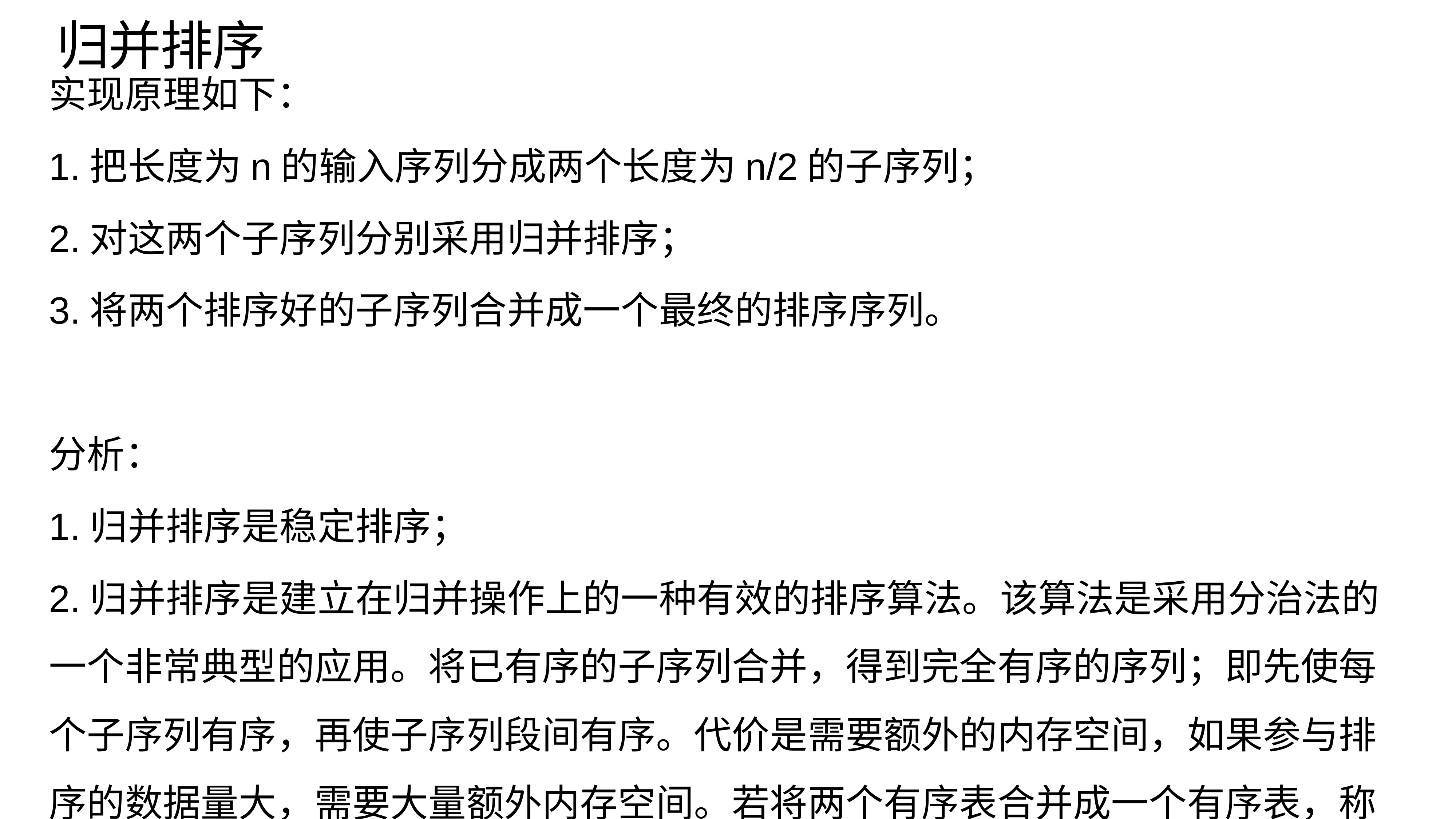

# 归并排序
实现原理如下：
1.把长度为n的输入序列分成两个长度为n/2的子序列；
2.对这两个子序列分别采用归并排序；
3.将两个排序好的子序列合并成一个最终的排序序列。

分析：
1.归并排序是稳定排序；
2.归并排序是建立在归并操作上的一种有效的排序算法。该算法是采用分治法的一个非常典型的应用。将已有序的子序列合并，得到完全有序的序列；即先使每个子序列有序，再使子序列段间有序。代价是需要额外的内存空间，如果参与排序的数据量大，需要大量额外内存空间。若将两个有序表合并成一个有序表，称为2-路归并。 该算法时间复杂度为O(nlogn)。